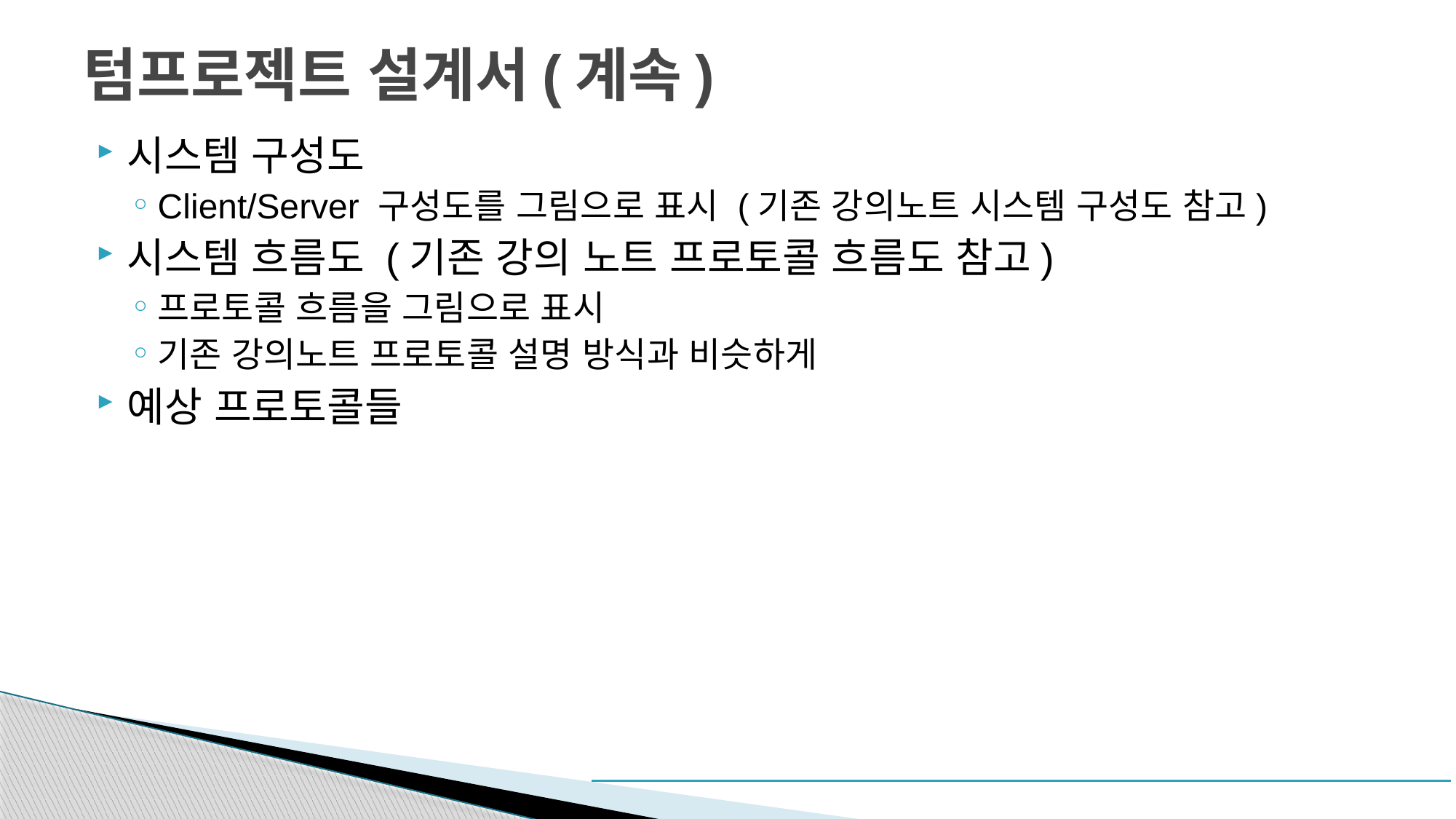

# 텀프로젝트 설계서(계속)
시스템 구성도
Client/Server 구성도를 그림으로 표시 (기존 강의노트 시스템 구성도 참고)
시스템 흐름도 (기존 강의 노트 프로토콜 흐름도 참고)
프로토콜 흐름을 그림으로 표시
기존 강의노트 프로토콜 설명 방식과 비슷하게
예상 프로토콜들